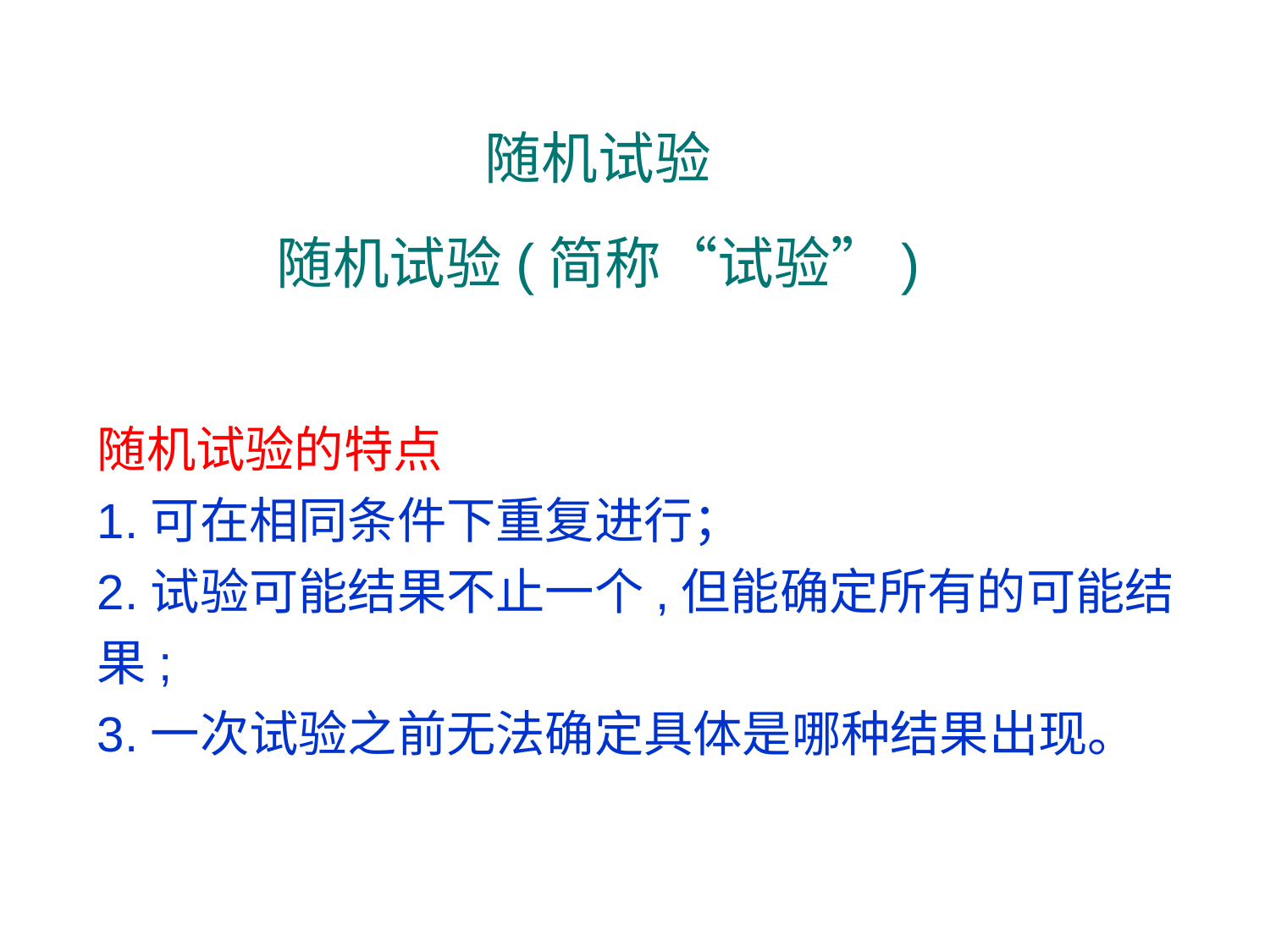

随机试验
随机试验(简称“试验”)

随机试验的特点
1.可在相同条件下重复进行；
2.试验可能结果不止一个,但能确定所有的可能结果;
3.一次试验之前无法确定具体是哪种结果出现。